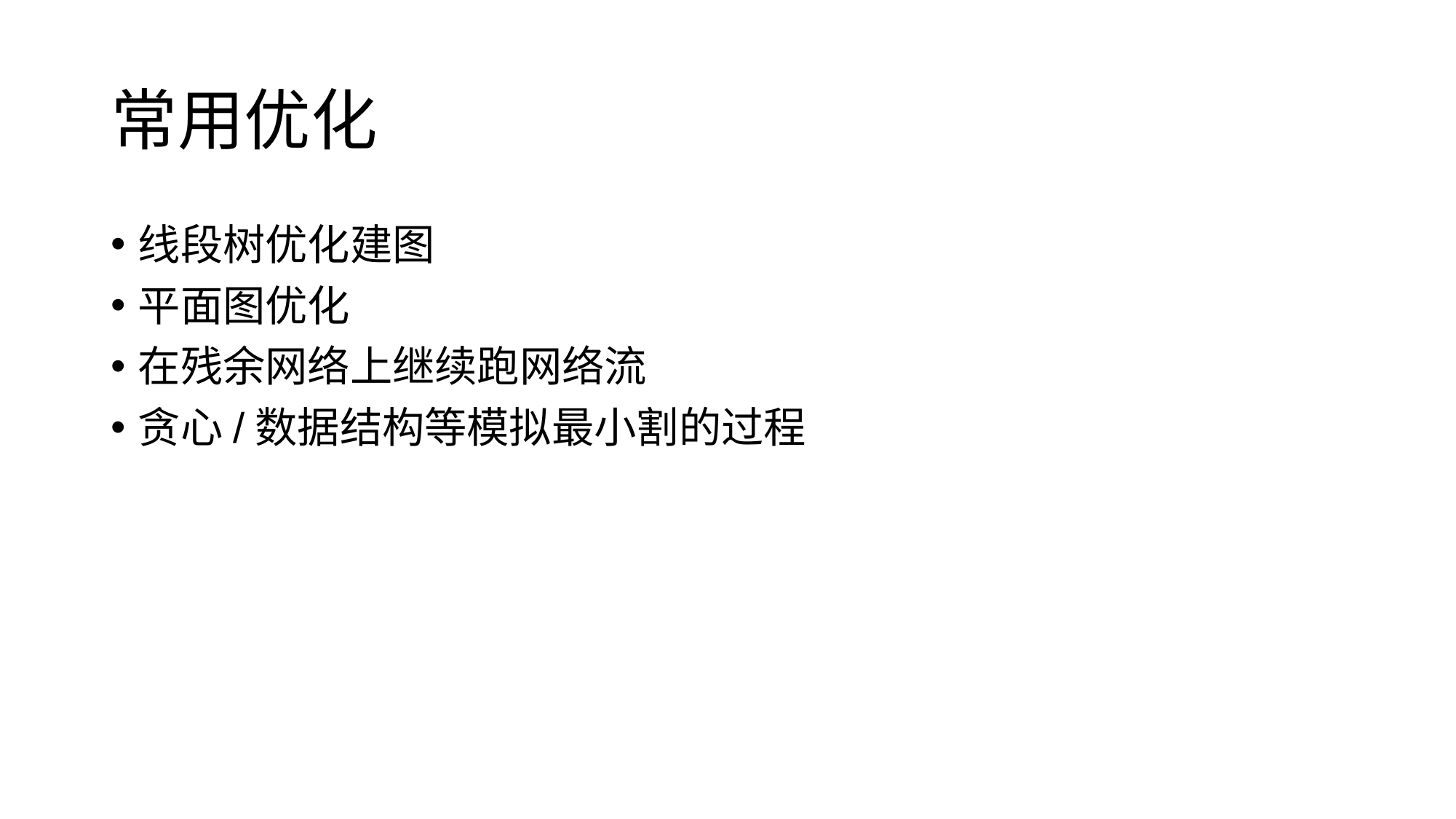

# 常用优化
线段树优化建图
平面图优化
在残余网络上继续跑网络流
贪心/数据结构等模拟最小割的过程